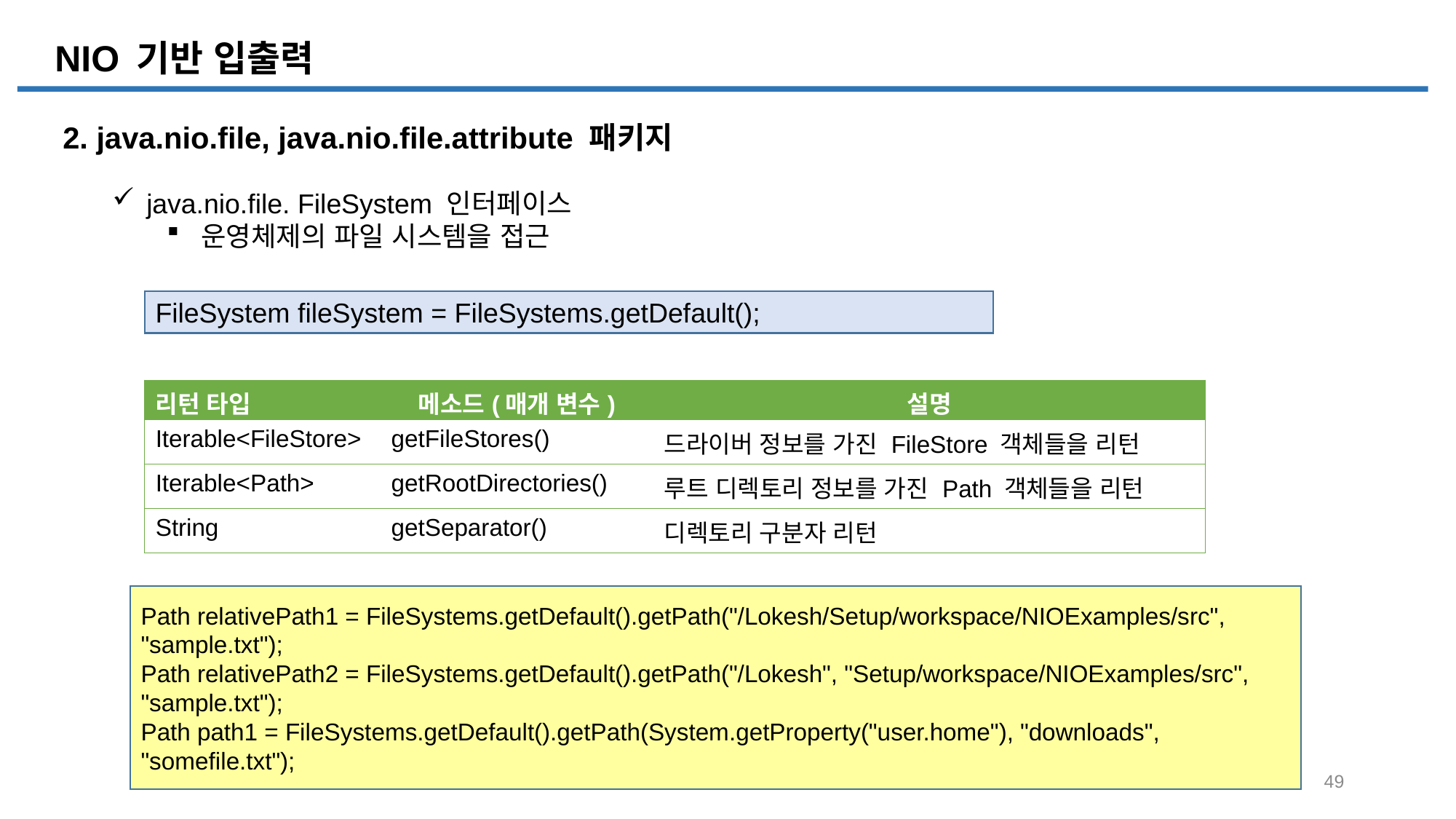

NIO

File 기반 입출력
2. java.nio.file, java.nio.file.attribute 패키지
java.nio.file. FileSystem 인터페이스
운영체제의 파일 시스템을 접근

FileSystem fileSystem = FileSystems.getDefault();
| 리턴 타입 | 메소드(매개 변수) | 설명 |
| --- | --- | --- |
| Iterable<FileStore> | getFileStores() | 드라이버 정보를 가진 FileStore 객체들을 리턴 |
| Iterable<Path> | getRootDirectories() | 루트 디렉토리 정보를 가진 Path 객체들을 리턴 |
| String | getSeparator() | 디렉토리 구분자 리턴 |
Path relativePath1 = FileSystems.getDefault().getPath("/Lokesh/Setup/workspace/NIOExamples/src", "sample.txt");
Path relativePath2 = FileSystems.getDefault().getPath("/Lokesh", "Setup/workspace/NIOExamples/src", "sample.txt");
Path path1 = FileSystems.getDefault().getPath(System.getProperty("user.home"), "downloads", "somefile.txt");
49